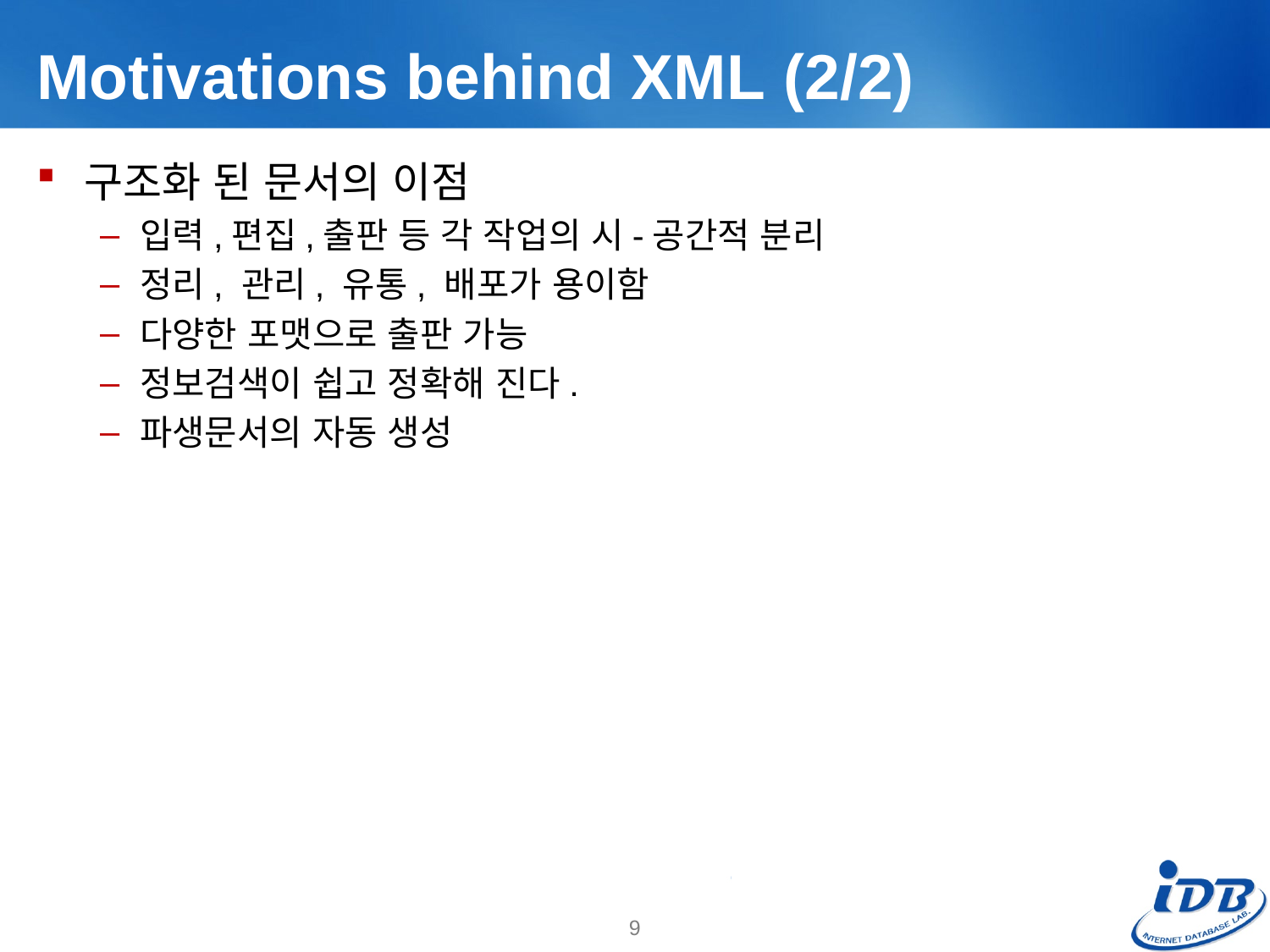

# Motivations behind XML (2/2)
구조화 된 문서의 이점
입력,편집,출판 등 각 작업의 시-공간적 분리
정리, 관리, 유통, 배포가 용이함
다양한 포맷으로 출판 가능
정보검색이 쉽고 정확해 진다.
파생문서의 자동 생성
9